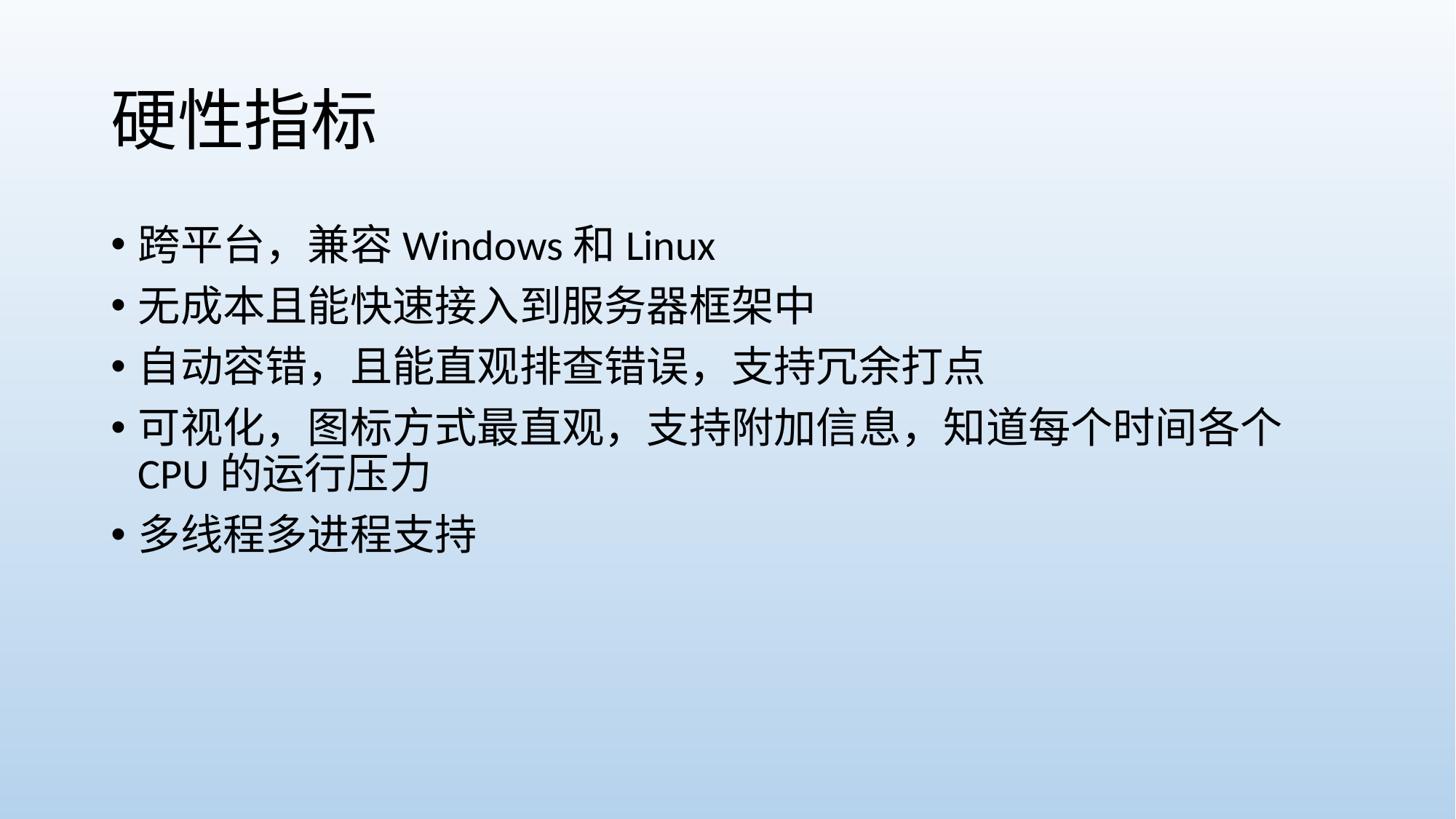

# 硬性指标
跨平台，兼容Windows和Linux
无成本且能快速接入到服务器框架中
自动容错，且能直观排查错误，支持冗余打点
可视化，图标方式最直观，支持附加信息，知道每个时间各个CPU的运行压力
多线程多进程支持